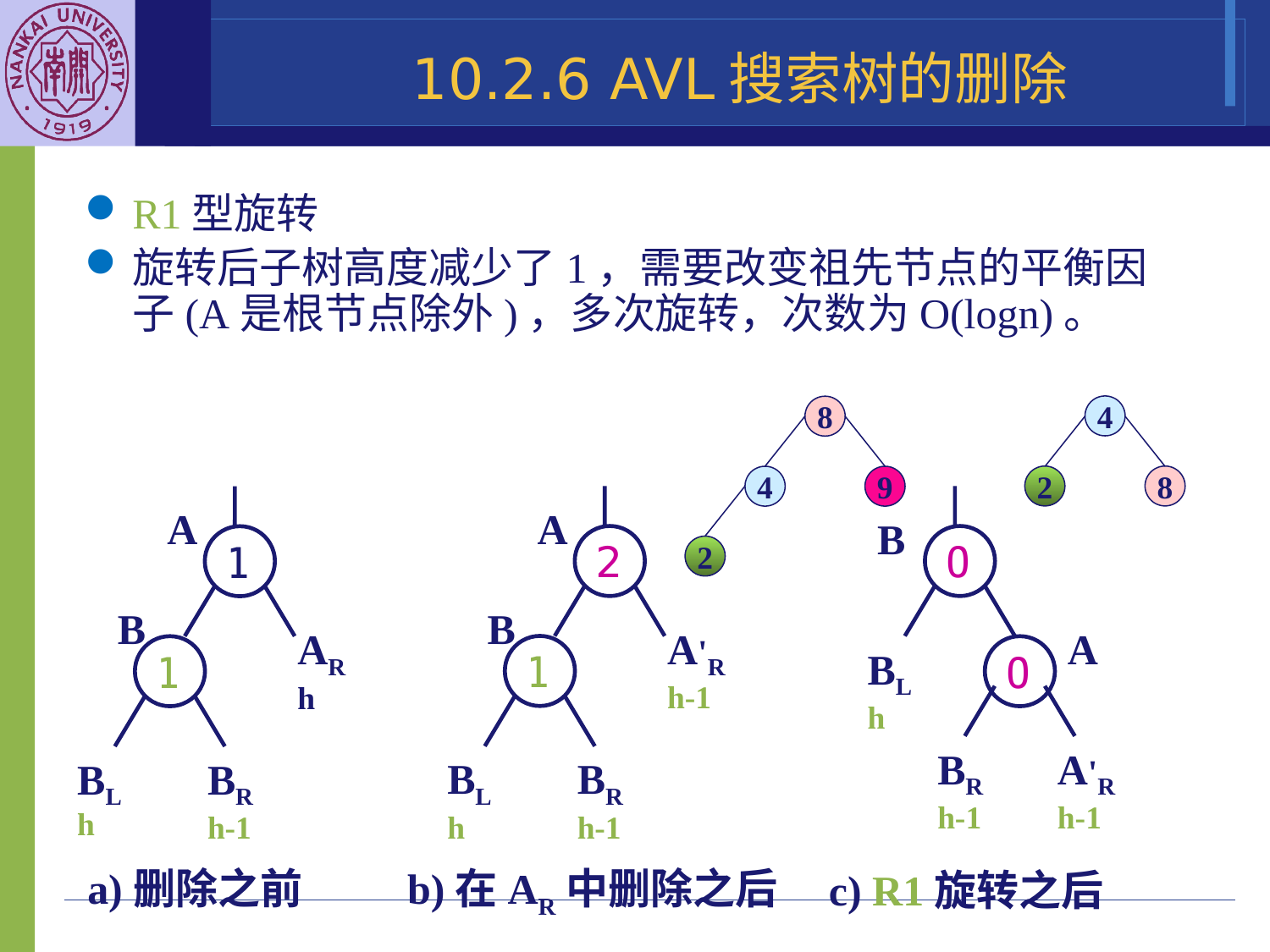

10.2.6 AVL搜索树的删除
R1型旋转
旋转后子树高度减少了1，需要改变祖先节点的平衡因子(A是根节点除外)，多次旋转，次数为O(logn)。
4
8

2
8
4
9

A
A
B
2
0
1
2

B
B
A'R
h-1
A
AR
h
1
1
BL
h
0

BR
h-1
A'R
h-1
BL
h
BR
h-1
BL
h
BR
h-1
a)删除之前
b)在AR中删除之后
c) R1旋转之后
37